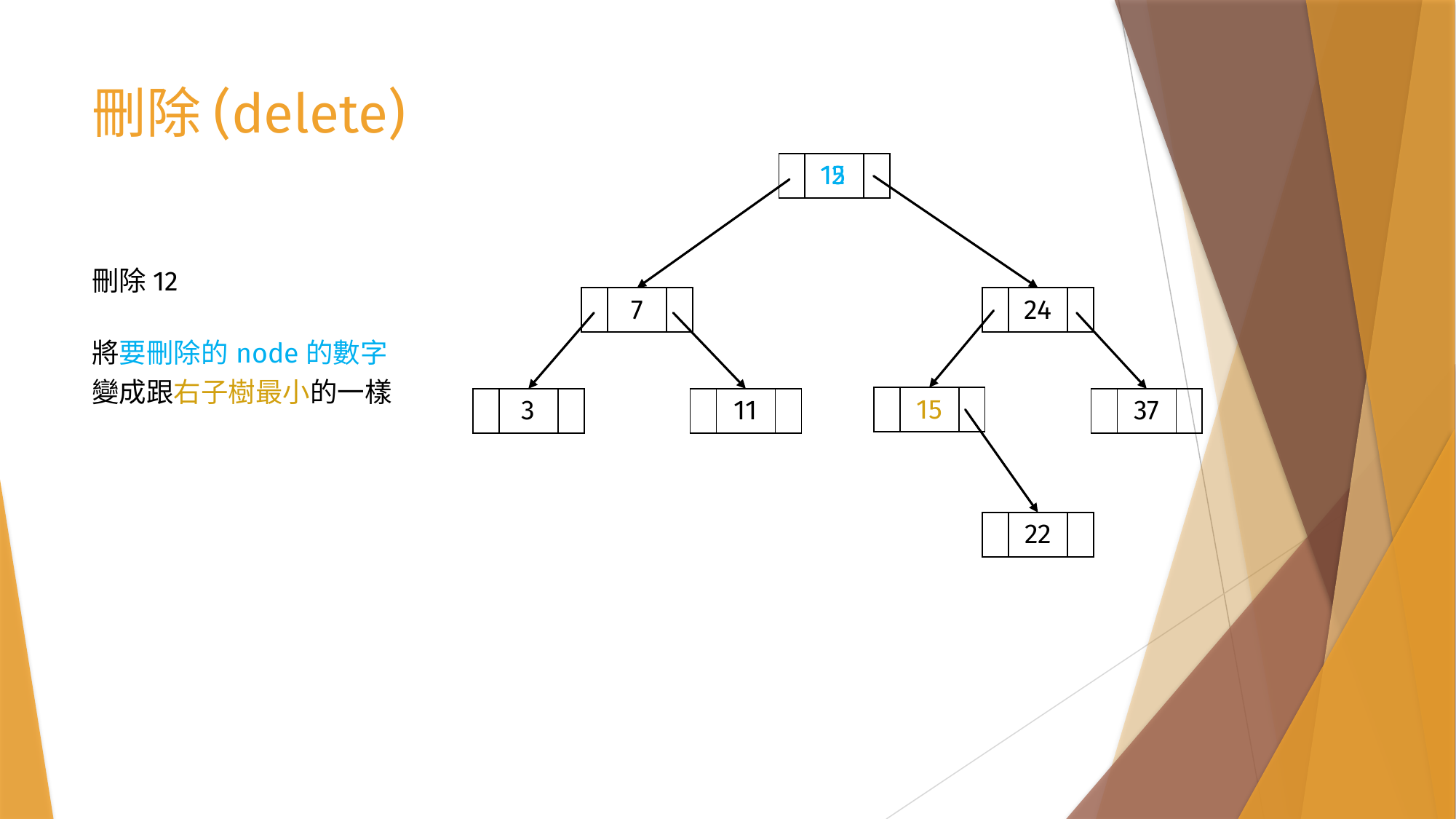

# 刪除(delete)
15
12
|  |  |  |
| --- | --- | --- |
刪除12
|  | 7 |  |
| --- | --- | --- |
|  | 24 |  |
| --- | --- | --- |
將要刪除的node的數字
變成跟右子樹最小的一樣
|  | 15 |  |
| --- | --- | --- |
|  | 3 |  |
| --- | --- | --- |
|  | 11 |  |
| --- | --- | --- |
|  | 37 |  |
| --- | --- | --- |
|  | 22 |  |
| --- | --- | --- |